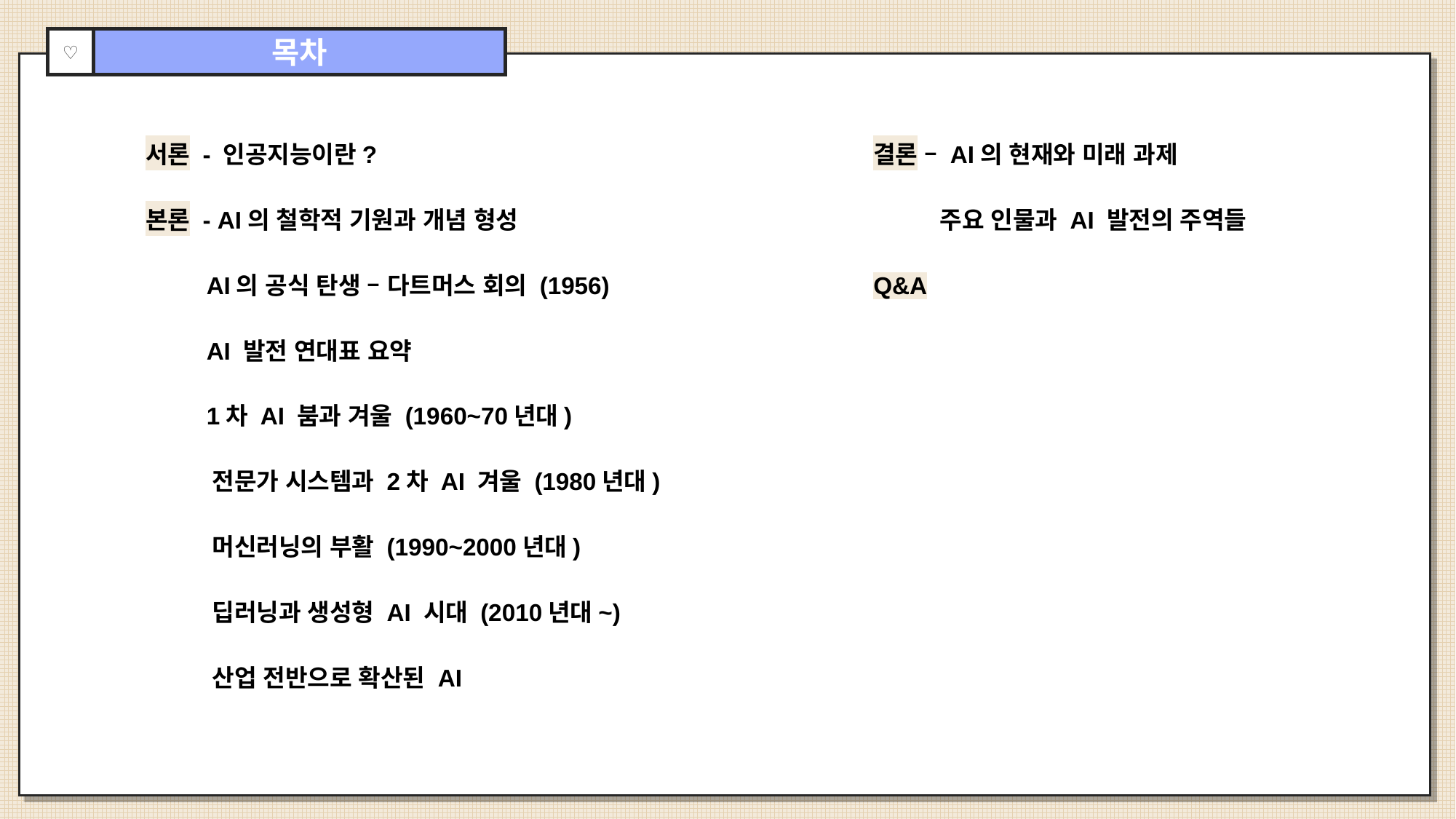

♡
목차

서론 - 인공지능이란?
본론 - AI의 철학적 기원과 개념 형성
         AI의 공식 탄생 – 다트머스 회의 (1956)
         AI 발전 연대표 요약
         1차 AI 붐과 겨울 (1960~70년대)
         전문가 시스템과 2차 AI 겨울 (1980년대)
         머신러닝의 부활 (1990~2000년대)
         딥러닝과 생성형 AI 시대 (2010년대~)
         산업 전반으로 확산된 AI
결론 – AI의 현재와 미래 과제
         주요 인물과 AI 발전의 주역들
Q&A